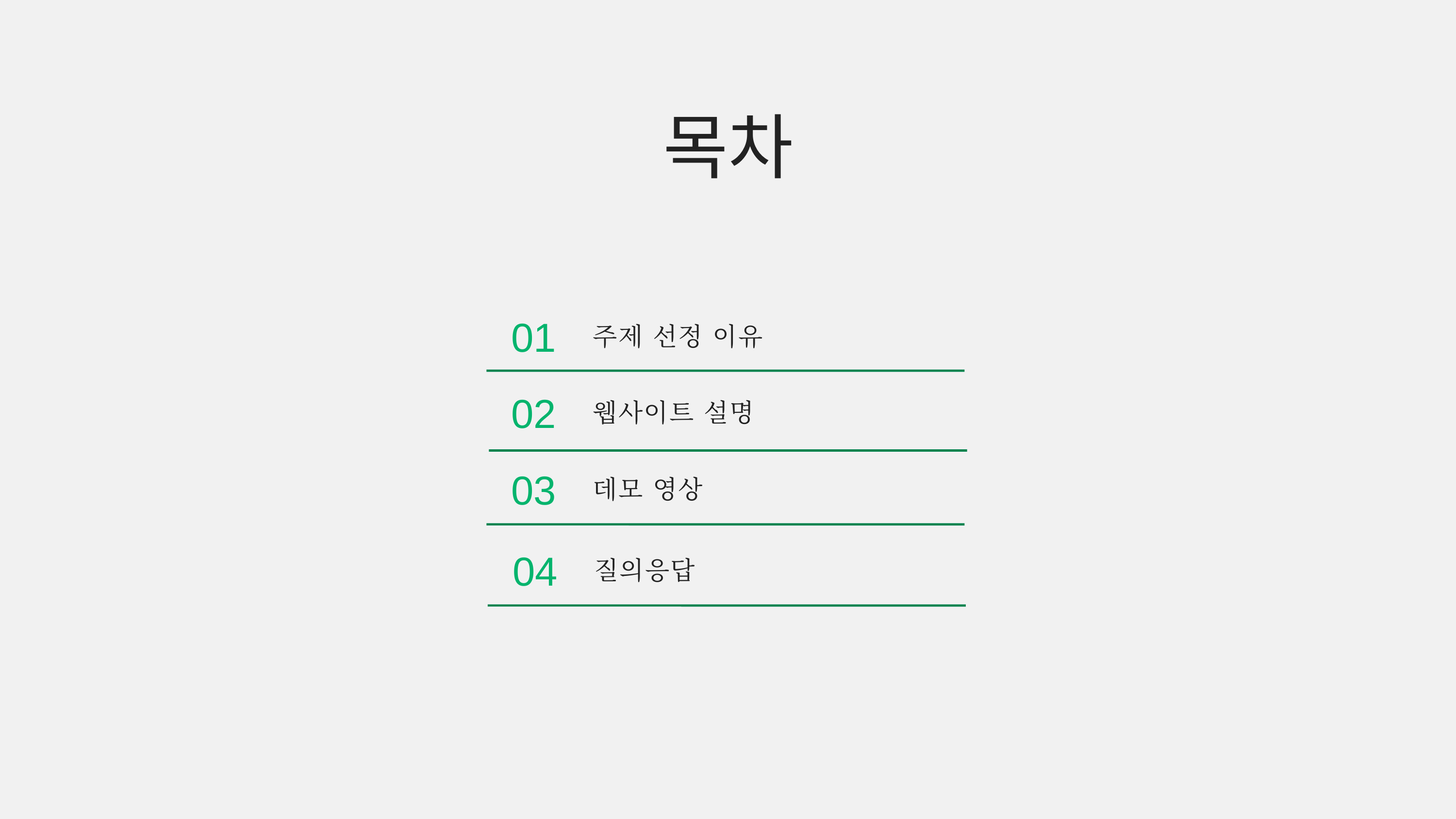

목차
01
주제 선정 이유

02
웹사이트 설명

03
데모 영상

04
질의응답